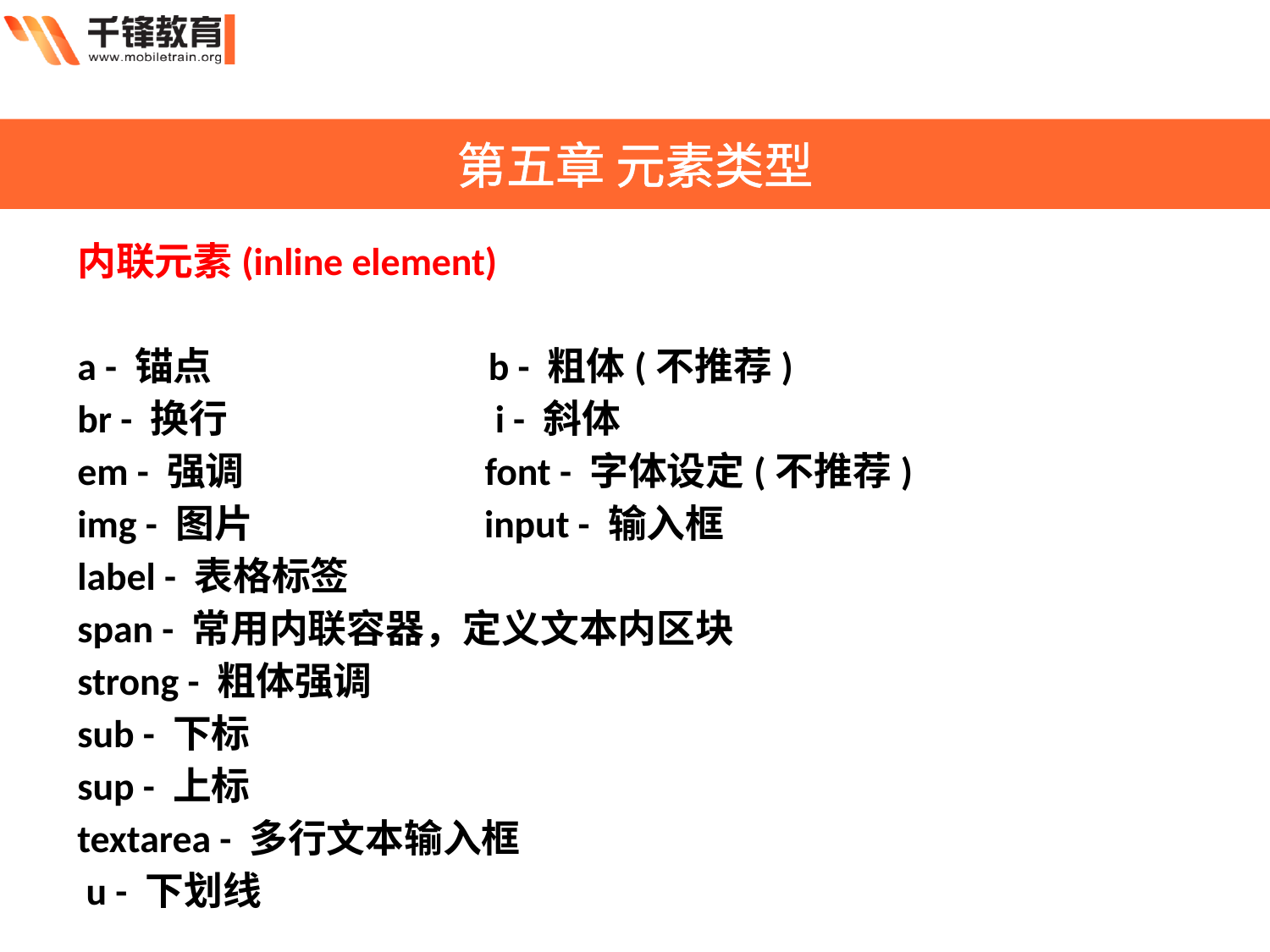

第五章 元素类型
内联元素(inline element)

a - 锚点                              b - 粗体(不推荐)
br - 换行                             i - 斜体
em - 强调                          font - 字体设定(不推荐)
img - 图片                         input - 输入框
label - 表格标签
span - 常用内联容器，定义文本内区块
strong - 粗体强调
sub - 下标
sup - 上标
textarea - 多行文本输入框
 u - 下划线